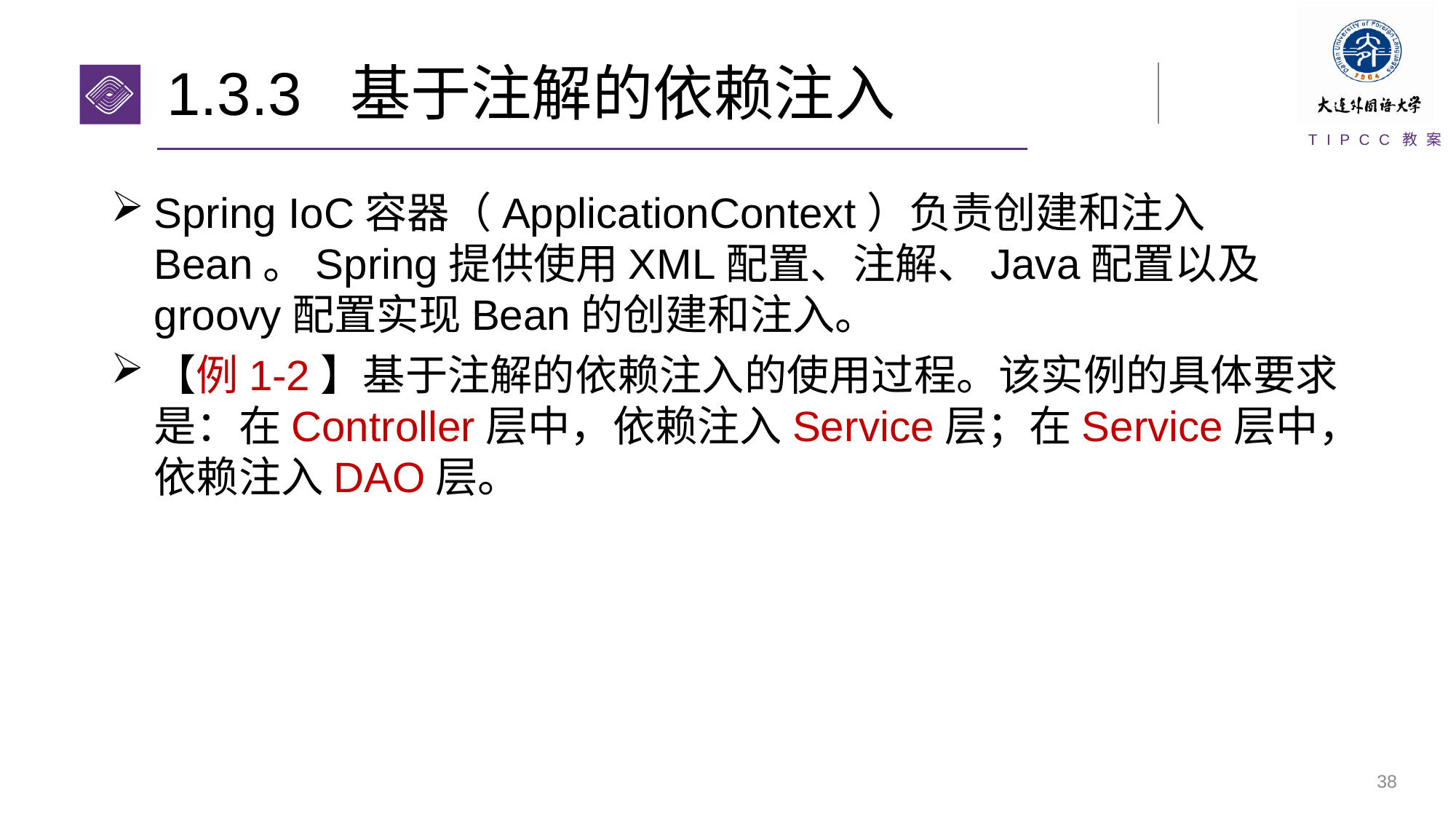

# 1.3.3  基于注解的依赖注入
Spring IoC容器（ApplicationContext）负责创建和注入Bean。Spring提供使用XML配置、注解、Java配置以及groovy配置实现Bean的创建和注入。
【例1-2】基于注解的依赖注入的使用过程。该实例的具体要求是：在Controller层中，依赖注入Service层；在Service层中，依赖注入DAO层。

38